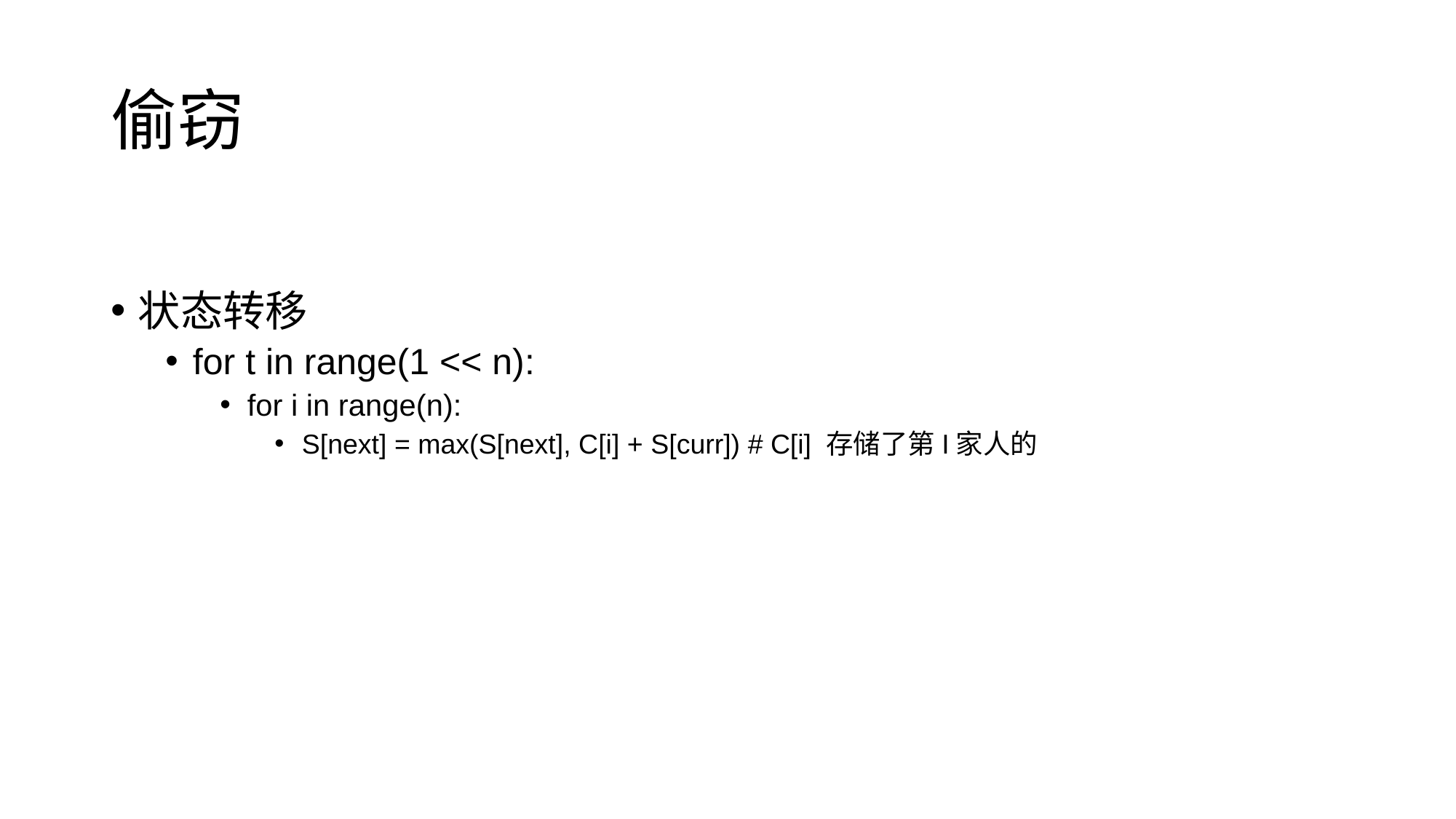

# 偷窃

状态转移
for t in range(1 << n):
for i in range(n):
S[next] = max(S[next], C[i] + S[curr]) # C[i] 存储了第I家人的